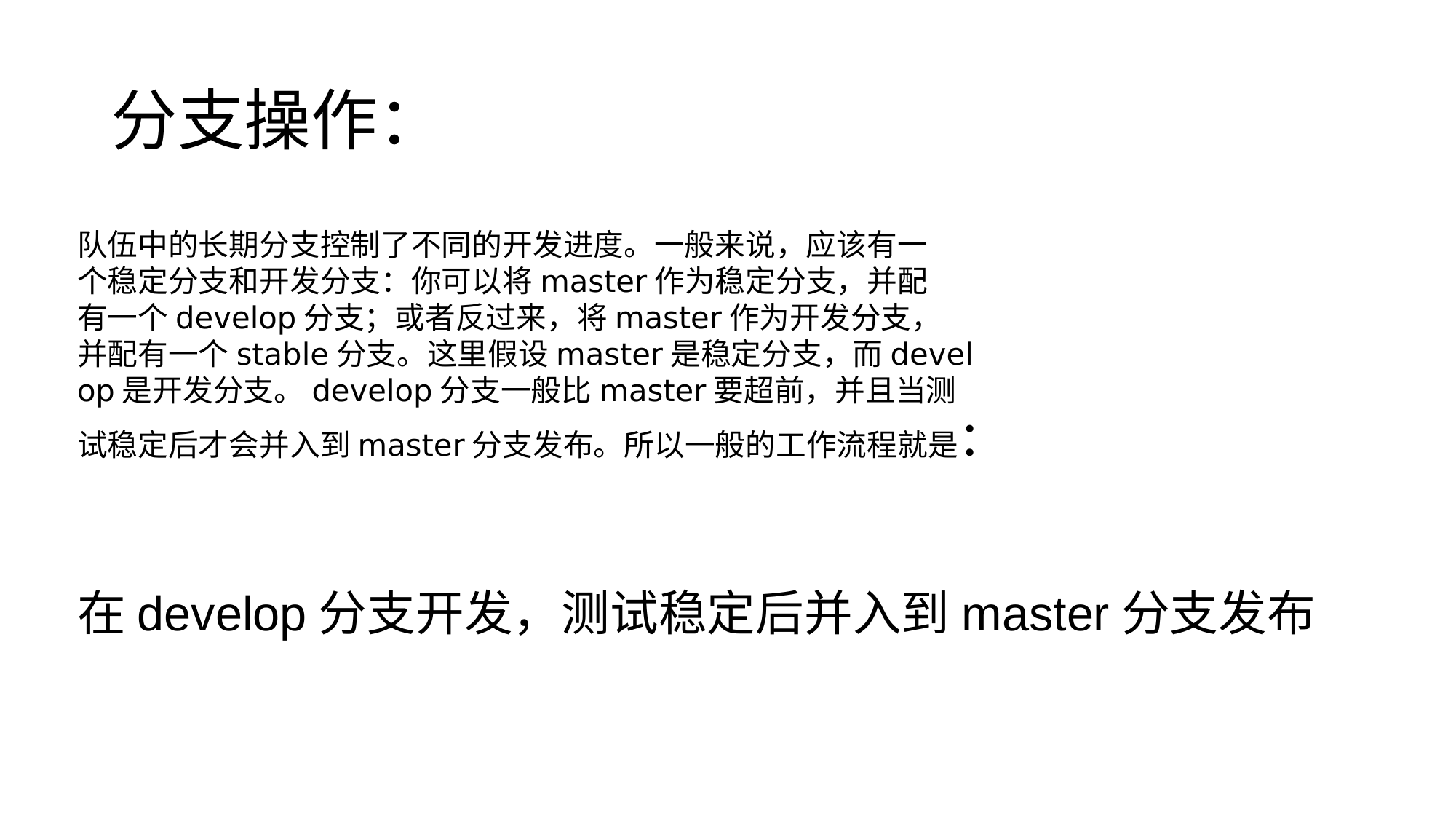

# 分支操作：

队伍中的长期分支控制了不同的开发进度。一般来说，应该有一
个稳定分支和开发分支：你可以将master作为稳定分支，并配
有一个develop分支；或者反过来，将master作为开发分支，
并配有一个stable分支。这里假设master是稳定分支，而devel
op是开发分支。develop分支一般比master要超前，并且当测
试稳定后才会并入到master分支发布。所以一般的工作流程就是：

在develop分支开发，测试稳定后并入到master分支发布